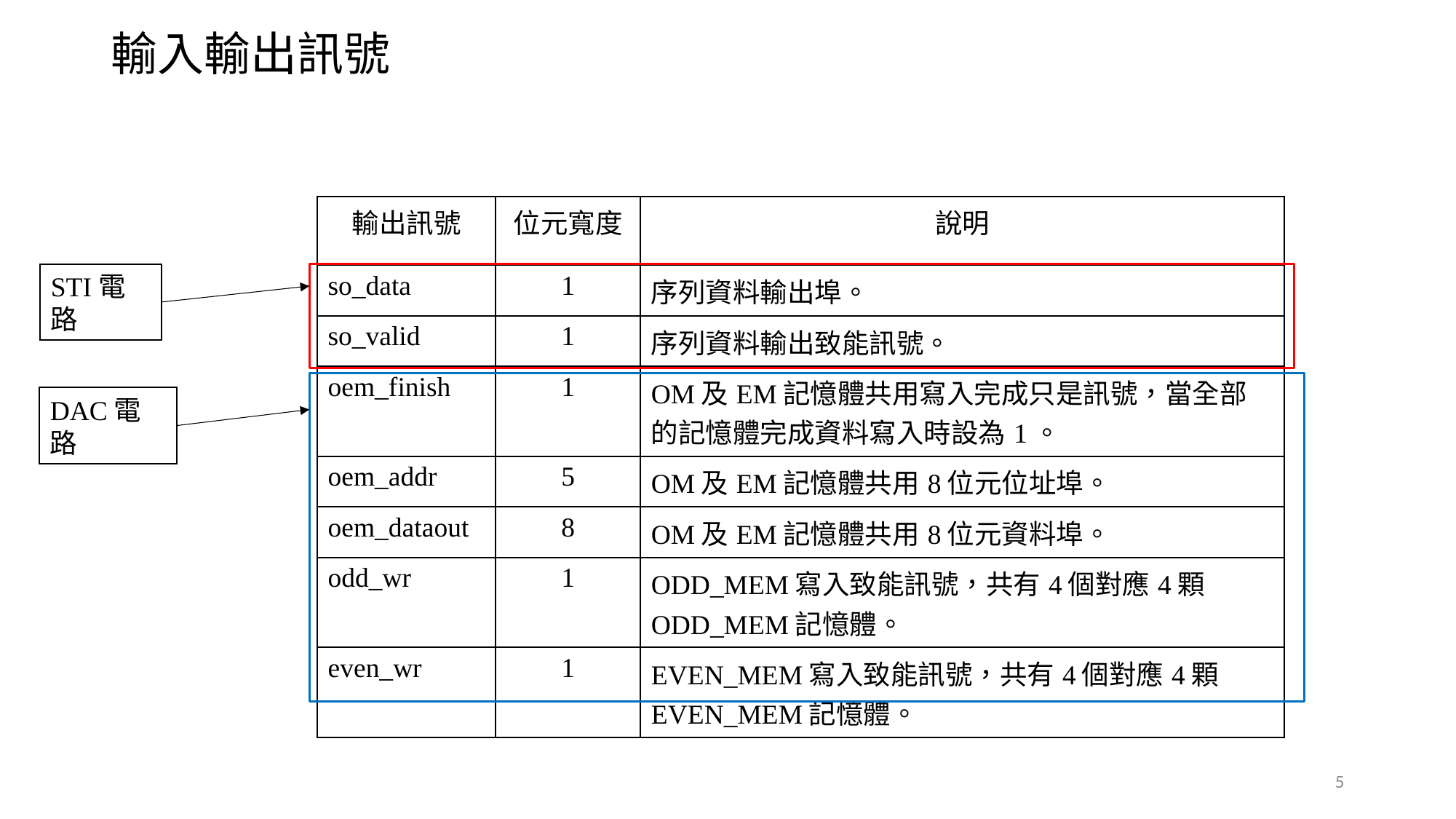

# 輸入輸出訊號
| 輸出訊號 | 位元寬度 | 說明 |
| --- | --- | --- |
| so\_data | 1 | 序列資料輸出埠。 |
| so\_valid | 1 | 序列資料輸出致能訊號。 |
| oem\_finish | 1 | OM及EM記憶體共用寫入完成只是訊號，當全部的記憶體完成資料寫入時設為1。 |
| oem\_addr | 5 | OM及EM記憶體共用8位元位址埠。 |
| oem\_dataout | 8 | OM及EM記憶體共用8位元資料埠。 |
| odd\_wr | 1 | ODD\_MEM寫入致能訊號，共有4個對應4顆ODD\_MEM記憶體。 |
| even\_wr | 1 | EVEN\_MEM寫入致能訊號，共有4個對應4顆EVEN\_MEM記憶體。 |
STI電路

DAC電路
5